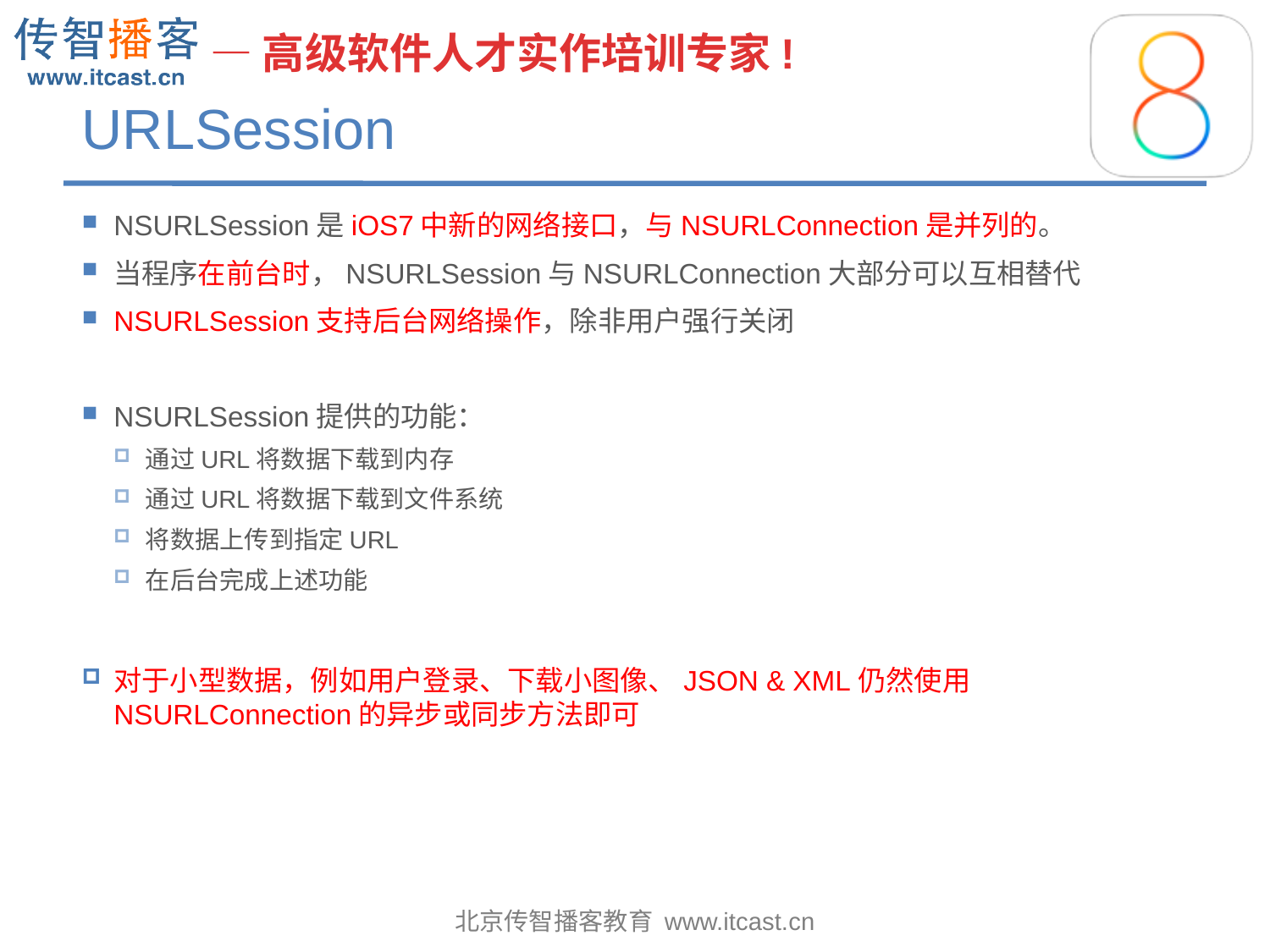

# URLSession
NSURLSession是iOS7中新的网络接口，与NSURLConnection是并列的。
当程序在前台时，NSURLSession与NSURLConnection大部分可以互相替代
NSURLSession支持后台网络操作，除非用户强行关闭

NSURLSession提供的功能：
通过URL将数据下载到内存
通过URL将数据下载到文件系统
将数据上传到指定URL
在后台完成上述功能

对于小型数据，例如用户登录、下载小图像、JSON & XML仍然使用NSURLConnection的异步或同步方法即可